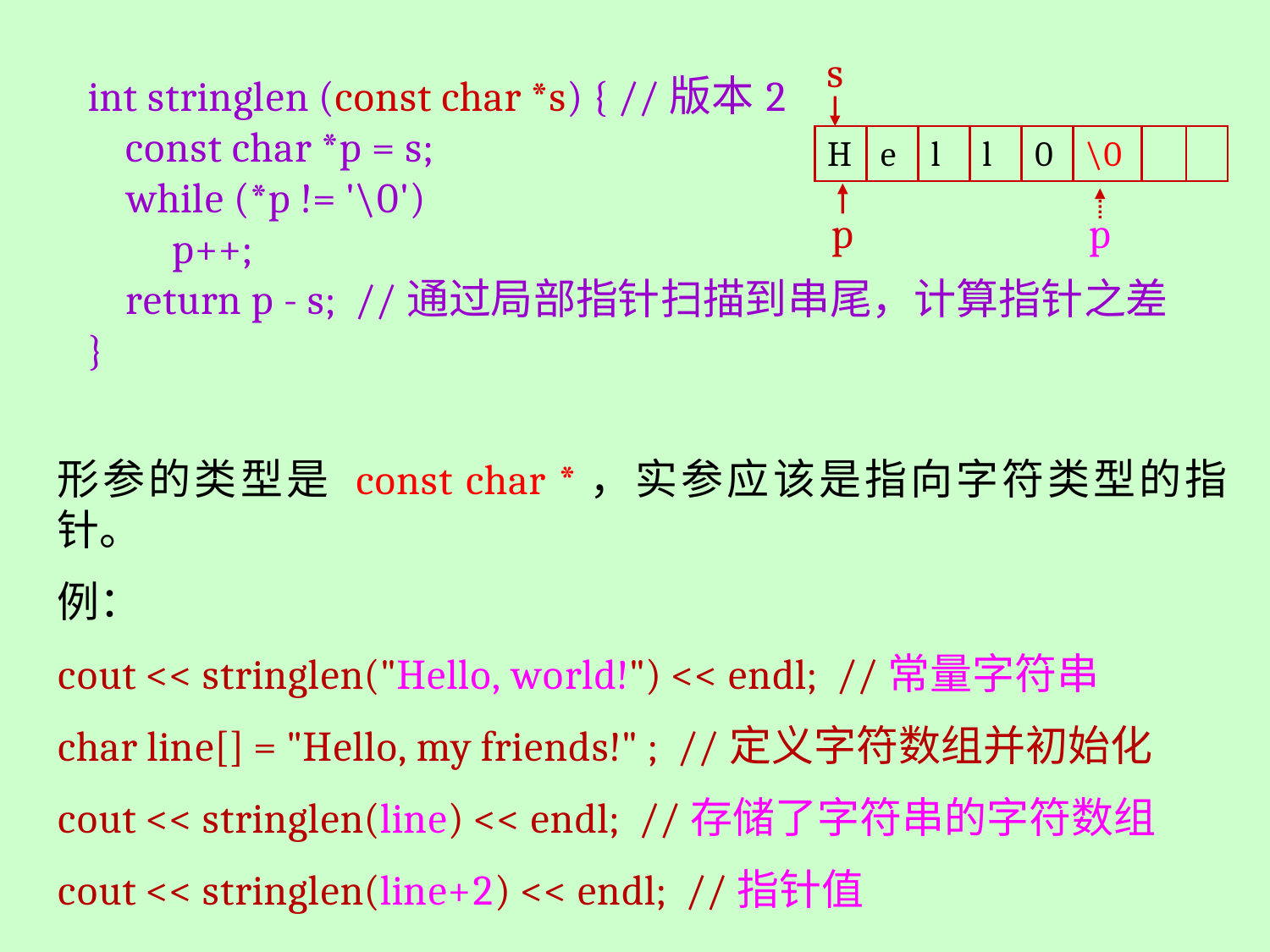

s
int stringlen (const char *s) { //版本2
    const char *p = s;
    while (*p != '\0')
         p++;
    return p - s;  //通过局部指针扫描到串尾，计算指针之差
}

| H | e | l | l | 0 | \0 |  |  |
| --- | --- | --- | --- | --- | --- | --- | --- |

p
p
形参的类型是 const char *，实参应该是指向字符类型的指针。
例：
cout << stringlen("Hello, world!") << endl;  //常量字符串
char line[] = "Hello, my friends!" ;  //定义字符数组并初始化
cout << stringlen(line) << endl;  //存储了字符串的字符数组
cout << stringlen(line+2) << endl;  //指针值

66